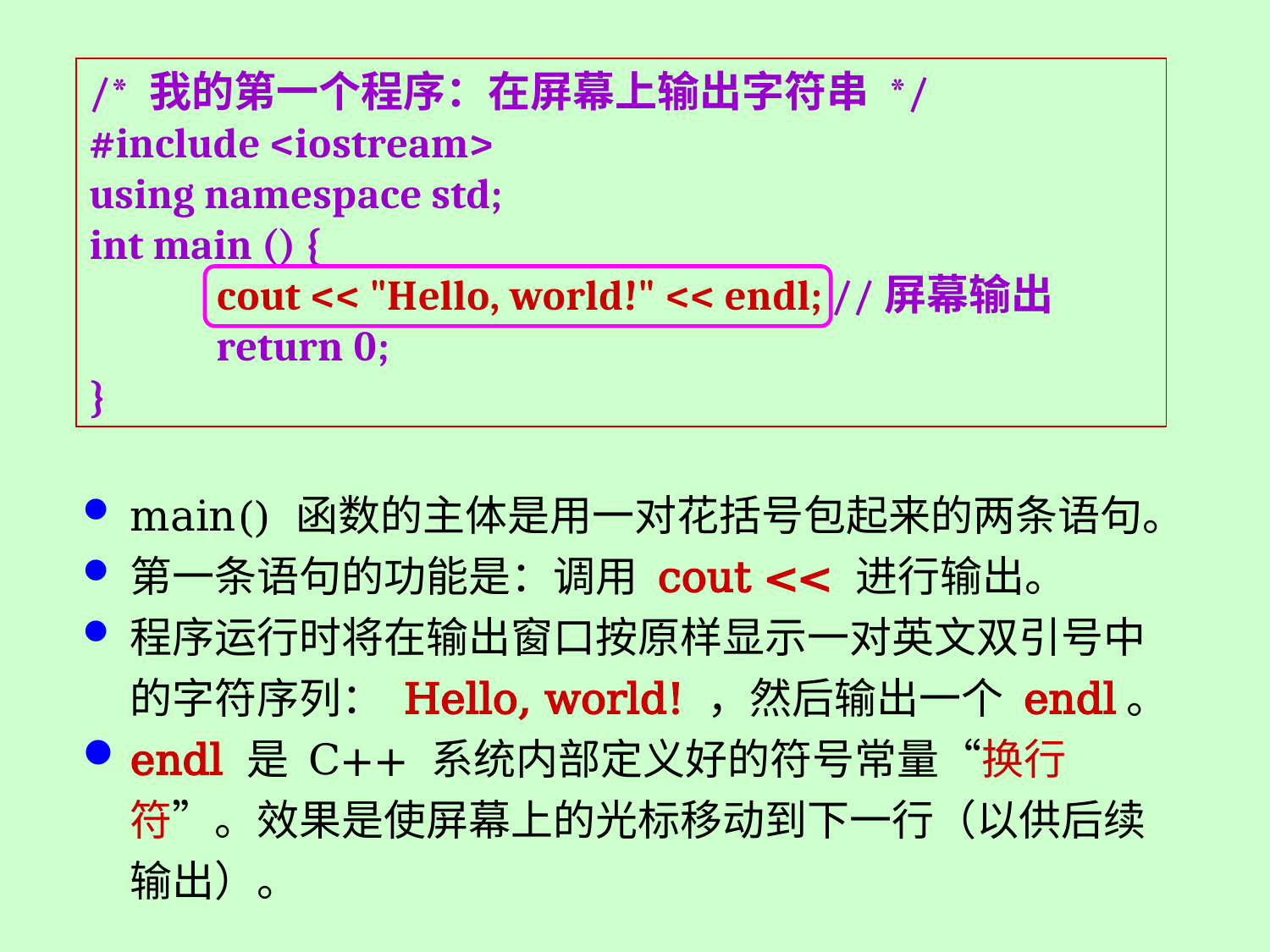

/* 我的第一个程序：在屏幕上输出字符串 */
#include <iostream>
using namespace std;
int main () {
	cout << "Hello, world!" << endl; //屏幕输出
	return 0;
}

main() 函数的主体是用一对花括号包起来的两条语句。
第一条语句的功能是：调用 cout << 进行输出。
程序运行时将在输出窗口按原样显示一对英文双引号中的字符序列： Hello, world! ，然后输出一个 endl。
endl 是 C++ 系统内部定义好的符号常量“换行符”。效果是使屏幕上的光标移动到下一行（以供后续输出）。
45